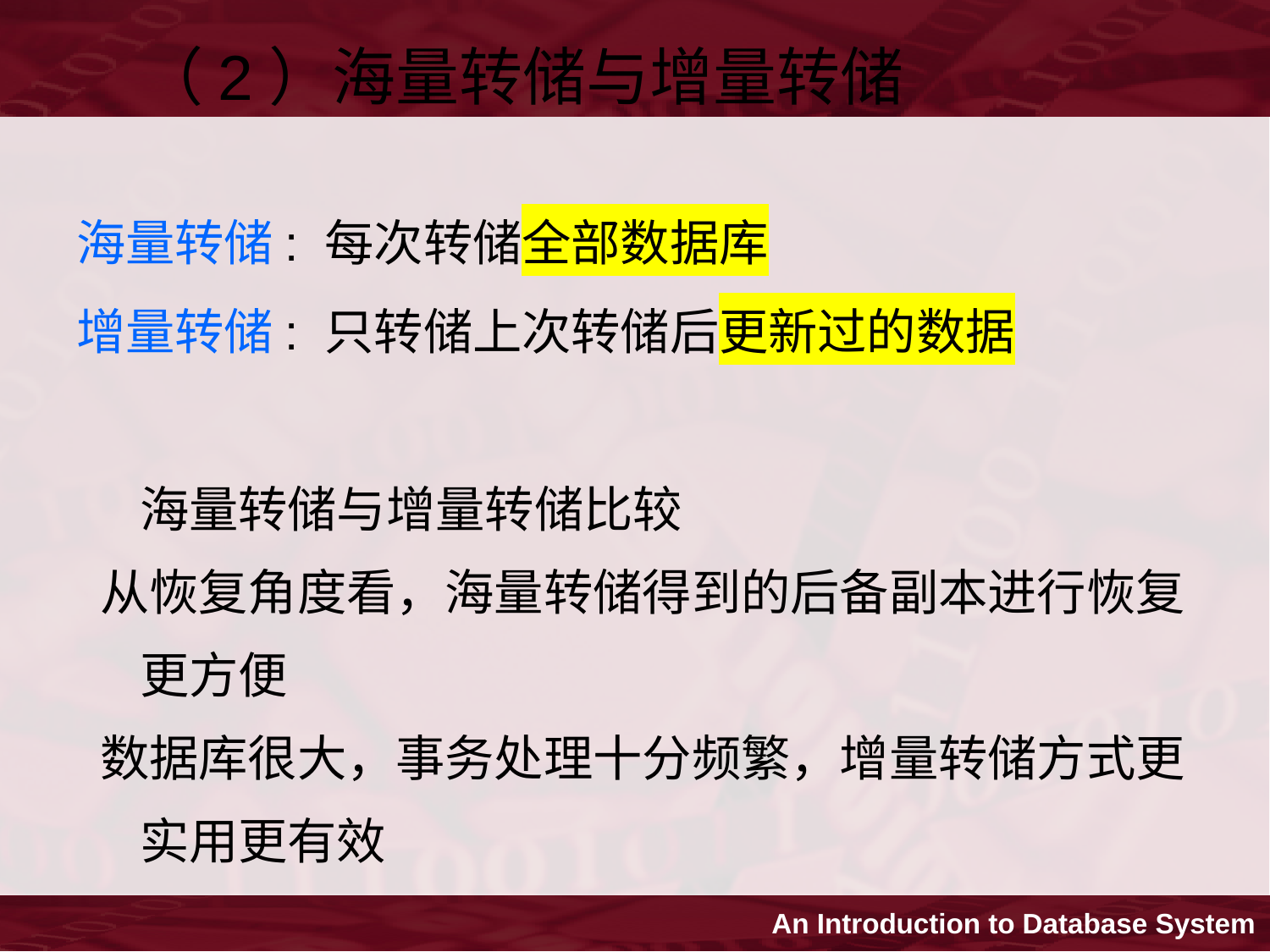

（2）海量转储与增量转储
海量转储: 每次转储全部数据库
增量转储: 只转储上次转储后更新过的数据

海量转储与增量转储比较
从恢复角度看，海量转储得到的后备副本进行恢复更方便
数据库很大，事务处理十分频繁，增量转储方式更实用更有效